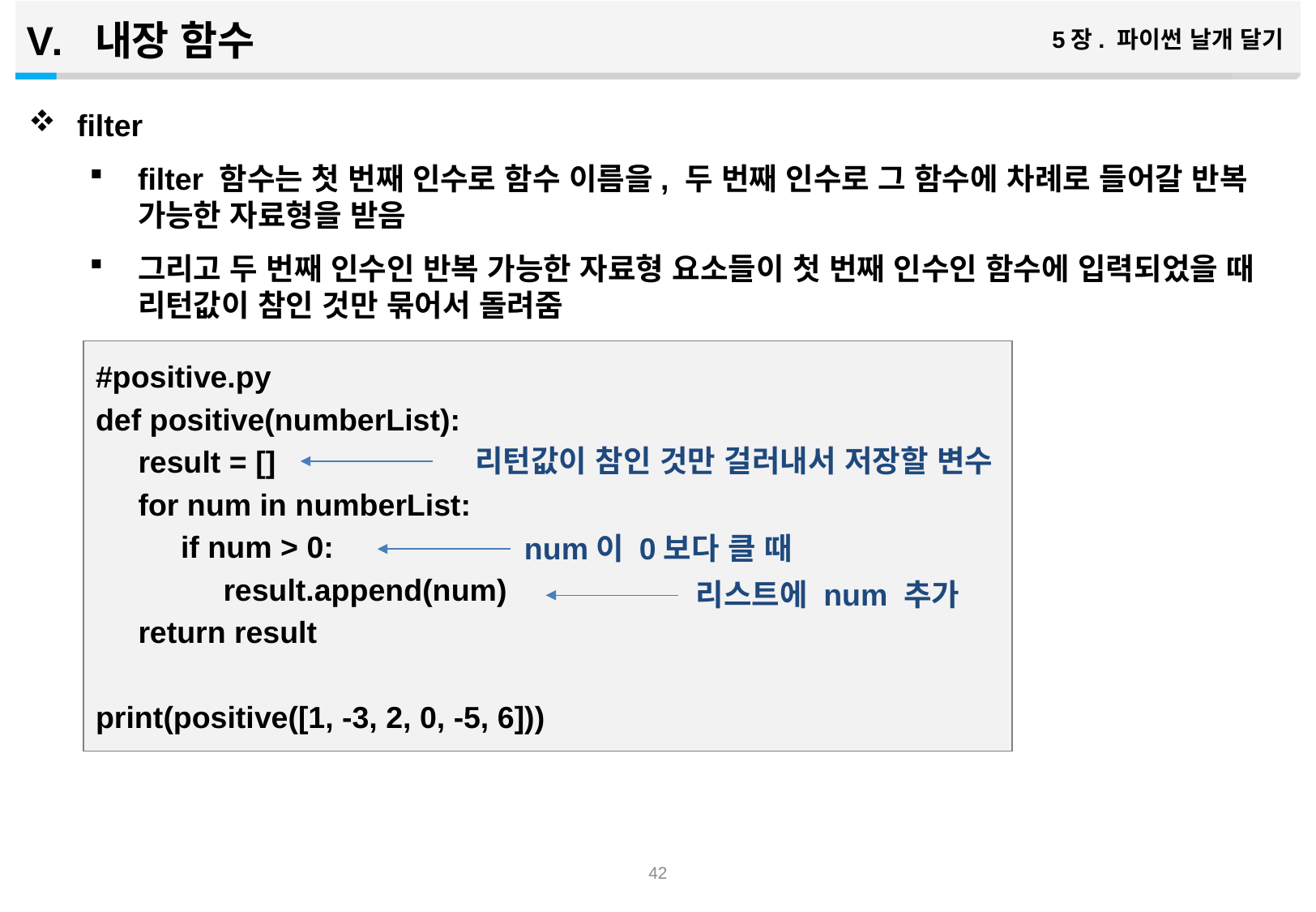

내장 함수
5장. 파이썬 날개 달기
filter
filter 함수는 첫 번째 인수로 함수 이름을, 두 번째 인수로 그 함수에 차례로 들어갈 반복 가능한 자료형을 받음
그리고 두 번째 인수인 반복 가능한 자료형 요소들이 첫 번째 인수인 함수에 입력되었을 때 리턴값이 참인 것만 묶어서 돌려줌

#positive.py
def positive(numberList):
     result = []
     for num in numberList:
          if num > 0:
               result.append(num)
     return result

print(positive([1, -3, 2, 0, -5, 6]))
리턴값이 참인 것만 걸러내서 저장할 변수
num이 0보다 클 때
리스트에 num 추가
42